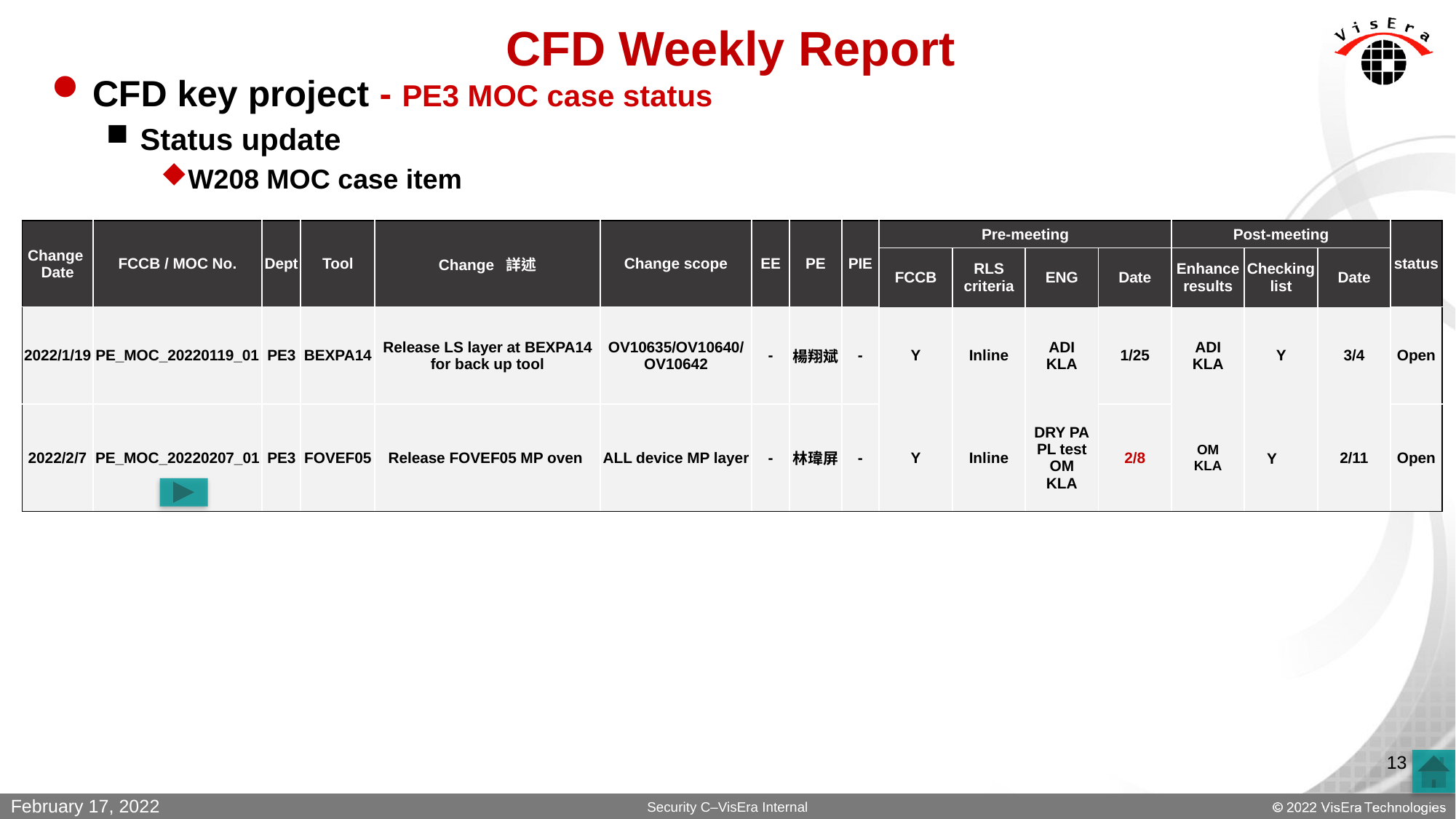

# CFD Weekly Report
CFD key project - PE3 MOC case status
Status update
W208 MOC case item
| Change Date | FCCB / MOC No. | Dept | Tool | Change 詳述 | Change scope | EE | PE | PIE | Pre-meeting |  |  |  | Post-meeting |  |  | status |
| --- | --- | --- | --- | --- | --- | --- | --- | --- | --- | --- | --- | --- | --- | --- | --- | --- |
|  |  |  |  |  |  |  |  |  | FCCB | RLS criteria | ENG | Date | Enhance results | Checking list | Date |  |
| 2022/1/19 | PE\_MOC\_20220119\_01 | PE3 | BEXPA14 | Release LS layer at BEXPA14 for back up tool | OV10635/OV10640/OV10642 | - | 楊翔斌 | - | Y | Inline | ADI KLA | 1/25 | ADI KLA | Y | 3/4 | Open |
| 2022/2/7 | PE\_MOC\_20220207\_01 | PE3 | FOVEF05 | Release FOVEF05 MP oven | ALL device MP layer | - | 林瑋屏 | - | Y | Inline | DRY PA PL test OM KLA | 2/8 | OM KLA | Y | 2/11 | Open |

February 17, 2022